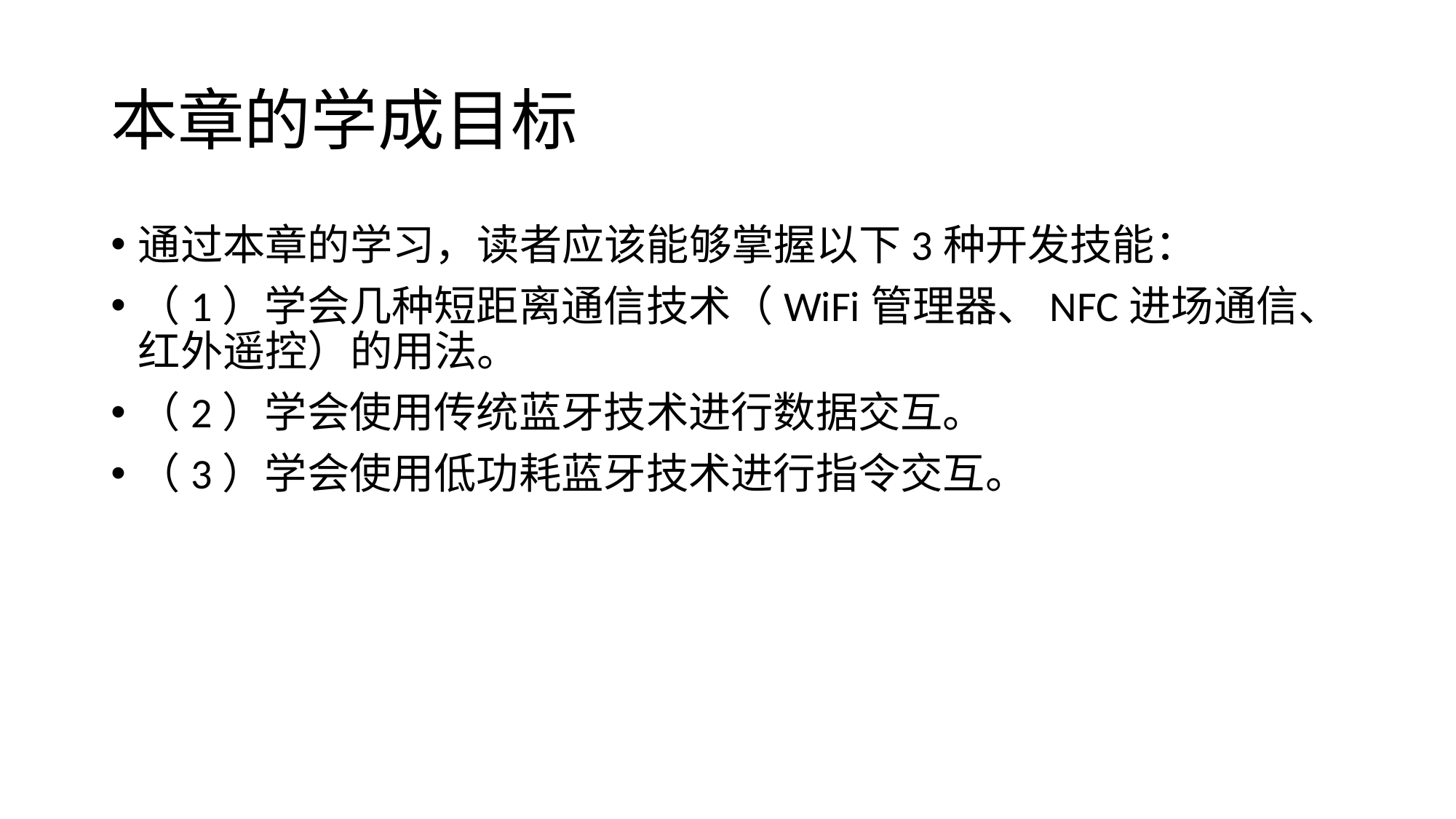

# 本章的学成目标
通过本章的学习，读者应该能够掌握以下3种开发技能：
（1）学会几种短距离通信技术（WiFi管理器、NFC进场通信、红外遥控）的用法。
（2）学会使用传统蓝牙技术进行数据交互。
（3）学会使用低功耗蓝牙技术进行指令交互。